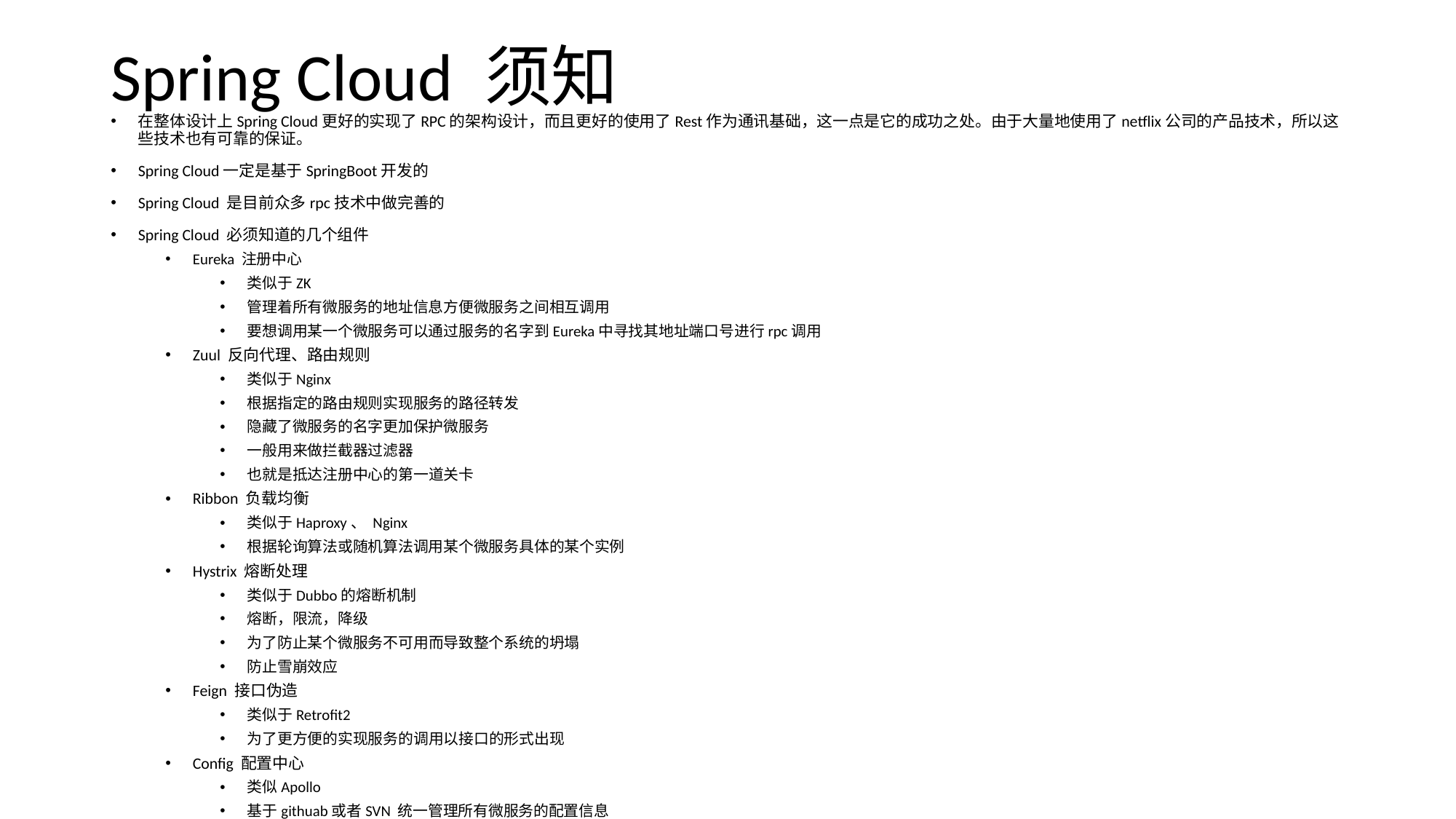

# Spring Cloud 须知
在整体设计上Spring Cloud更好的实现了RPC的架构设计，而且更好的使用了Rest作为通讯基础，这一点是它的成功之处。由于大量地使用了netflix公司的产品技术，所以这些技术也有可靠的保证。
Spring Cloud一定是基于SpringBoot开发的
Spring Cloud 是目前众多rpc技术中做完善的
Spring Cloud 必须知道的几个组件
Eureka 注册中心
类似于ZK
管理着所有微服务的地址信息方便微服务之间相互调用
要想调用某一个微服务可以通过服务的名字到Eureka中寻找其地址端口号进行rpc调用
Zuul 反向代理、路由规则
类似于Nginx
根据指定的路由规则实现服务的路径转发
隐藏了微服务的名字更加保护微服务
一般用来做拦截器过滤器
也就是抵达注册中心的第一道关卡
Ribbon 负载均衡
类似于Haproxy、 Nginx
根据轮询算法或随机算法调用某个微服务具体的某个实例
Hystrix 熔断处理
类似于Dubbo的熔断机制
熔断，限流，降级
为了防止某个微服务不可用而导致整个系统的坍塌
防止雪崩效应
Feign 接口伪造
类似于Retrofit2
为了更方便的实现服务的调用以接口的形式出现
Config 配置中心
类似Apollo
基于githuab或者SVN 统一管理所有微服务的配置信息